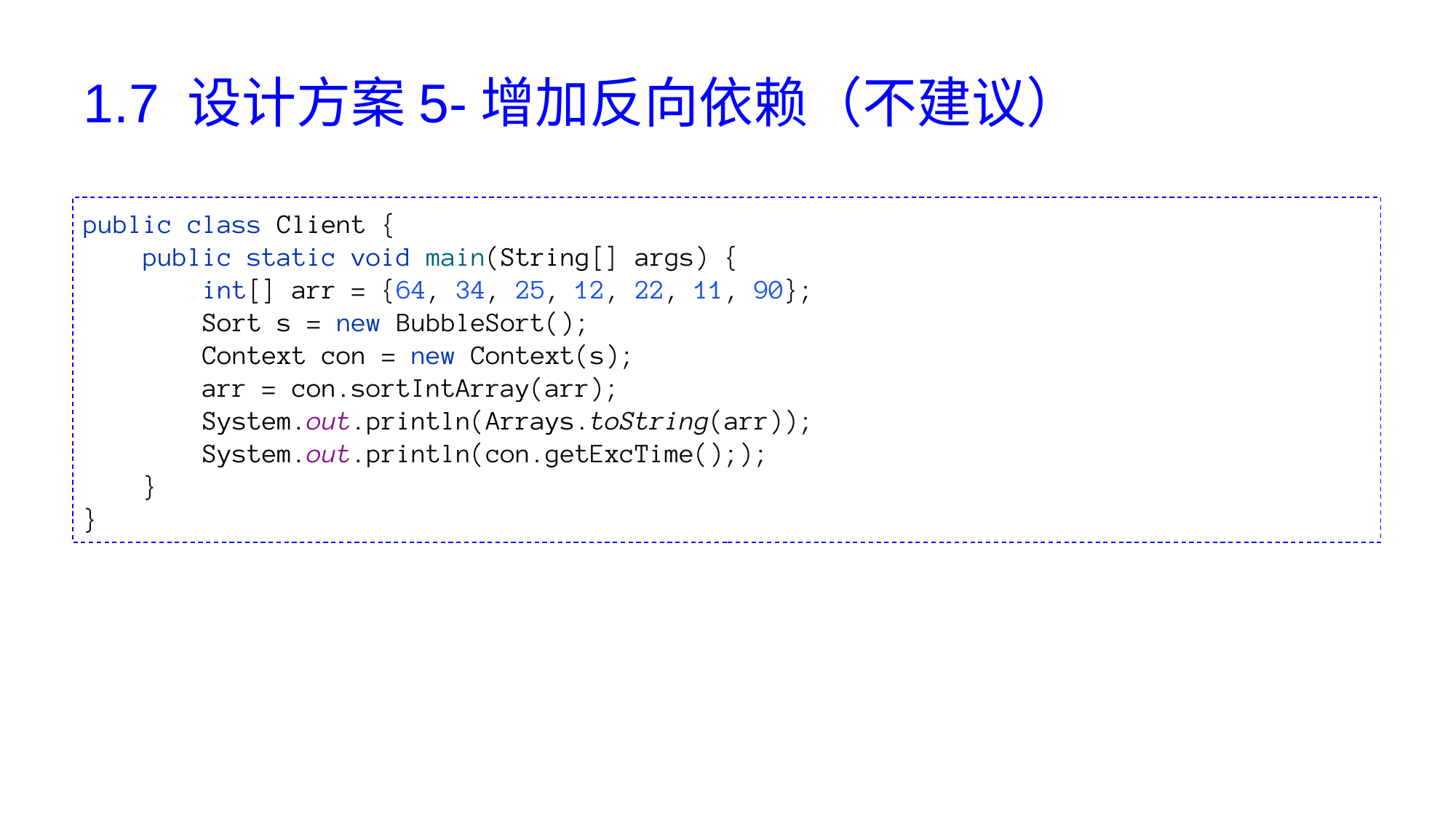

# 1.7 设计方案5-增加反向依赖（不建议）
public class Client {
    public static void main(String[] args) {
        int[] arr = {64, 34, 25, 12, 22, 11, 90};
        Sort s = new BubbleSort();
        Context con = new Context(s);
        arr = con.sortIntArray(arr);
        System.out.println(Arrays.toString(arr));
        System.out.println(con.getExcTime(););
    }
}
21